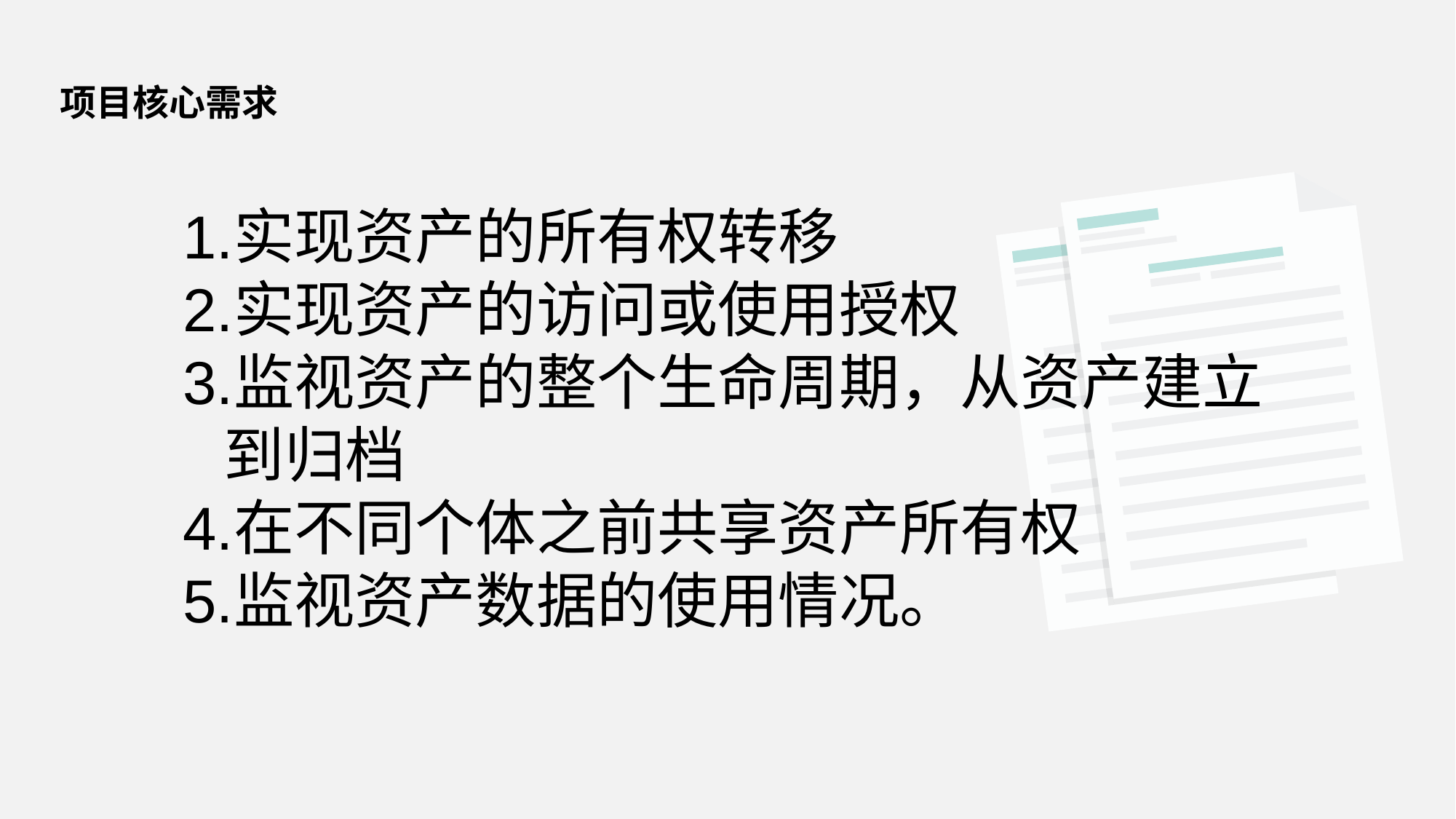

# 项目核心需求
实现资产的所有权转移
实现资产的访问或使用授权
监视资产的整个生命周期，从资产建立到归档
在不同个体之前共享资产所有权
监视资产数据的使用情况。